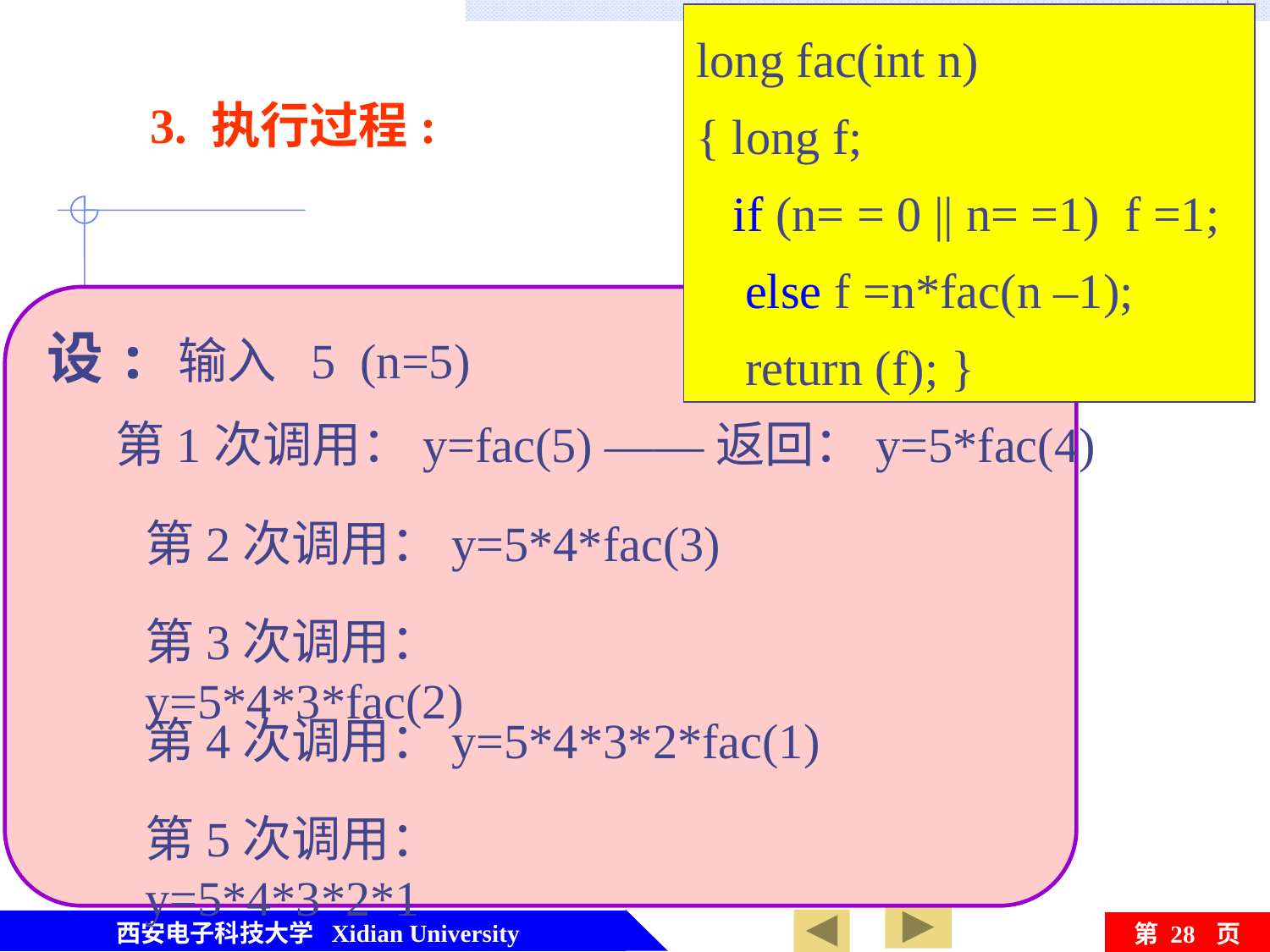

第七章  函数

long fac(int n)
{ long f;
   if (n= = 0 || n= =1)  f =1;
    else f =n*fac(n –1);
    return (f); }
3. 执行过程:

设: 输入  5  (n=5)
第1次调用：y=fac(5) ——返回：y=5*fac(4)
第2次调用：y=5*4*fac(3)
第3次调用：y=5*4*3*fac(2)
第4次调用：y=5*4*3*2*fac(1)
第5次调用：y=5*4*3*2*1